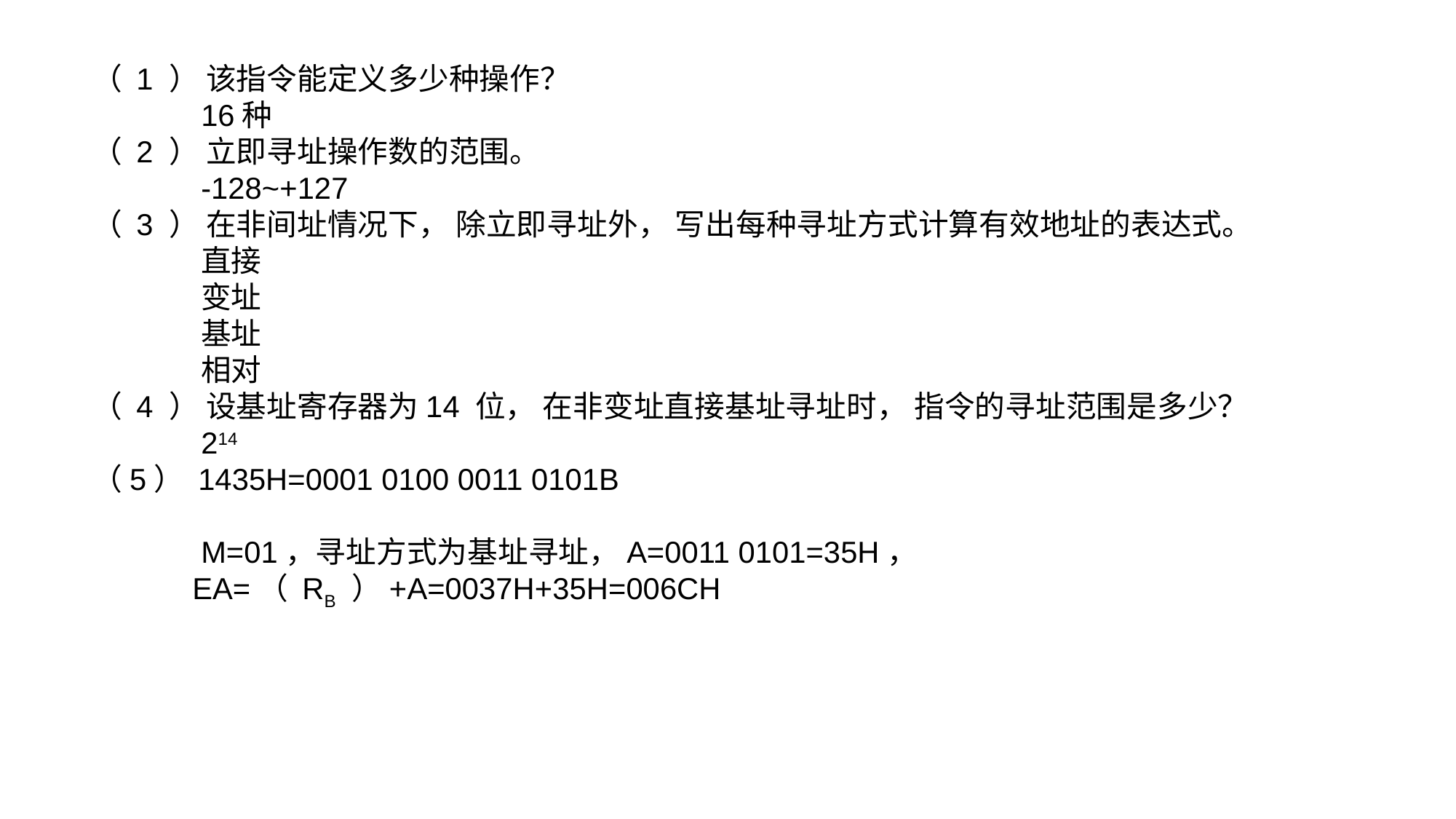

（ 1 ） 该指令能定义多少种操作？
	16种
（ 2 ） 立即寻址操作数的范围。
	-128~+127
（ 3 ） 在非间址情况下， 除立即寻址外， 写出每种寻址方式计算有效地址的表达式。
	直接
	变址
	基址
	相对
（ 4 ） 设基址寄存器为14 位， 在非变址直接基址寻址时， 指令的寻址范围是多少？
	214
（5） 1435H=0001 0100 0011 0101B

	M=01，寻址方式为基址寻址，A=0011 0101=35H，
            EA=（ RB ）+A=0037H+35H=006CH